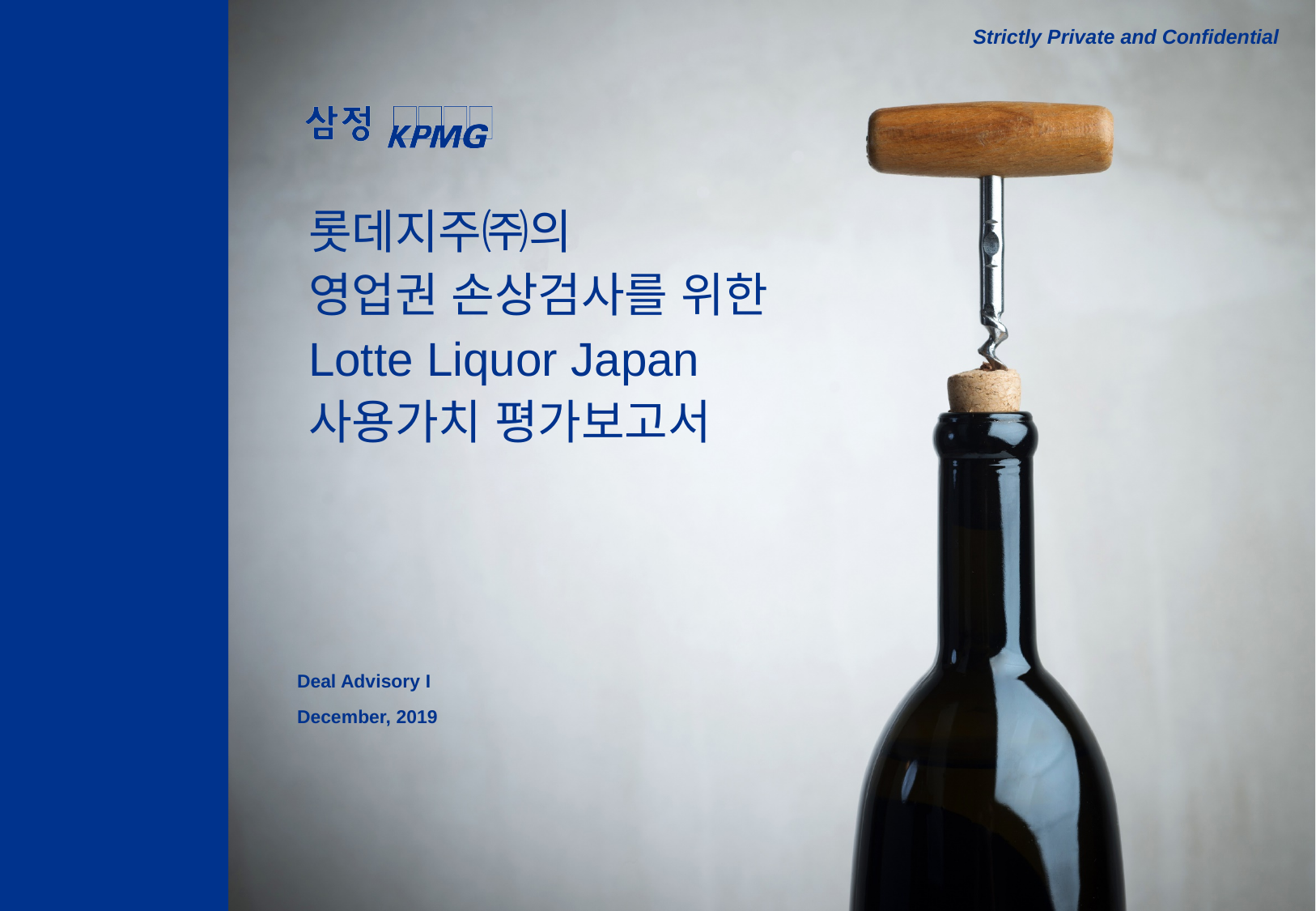

Strictly Private and Confidential

롯데지주㈜의
영업권 손상검사를 위한
Lotte Liquor Japan
사용가치 평가보고서
Deal Advisory I
December, 2019